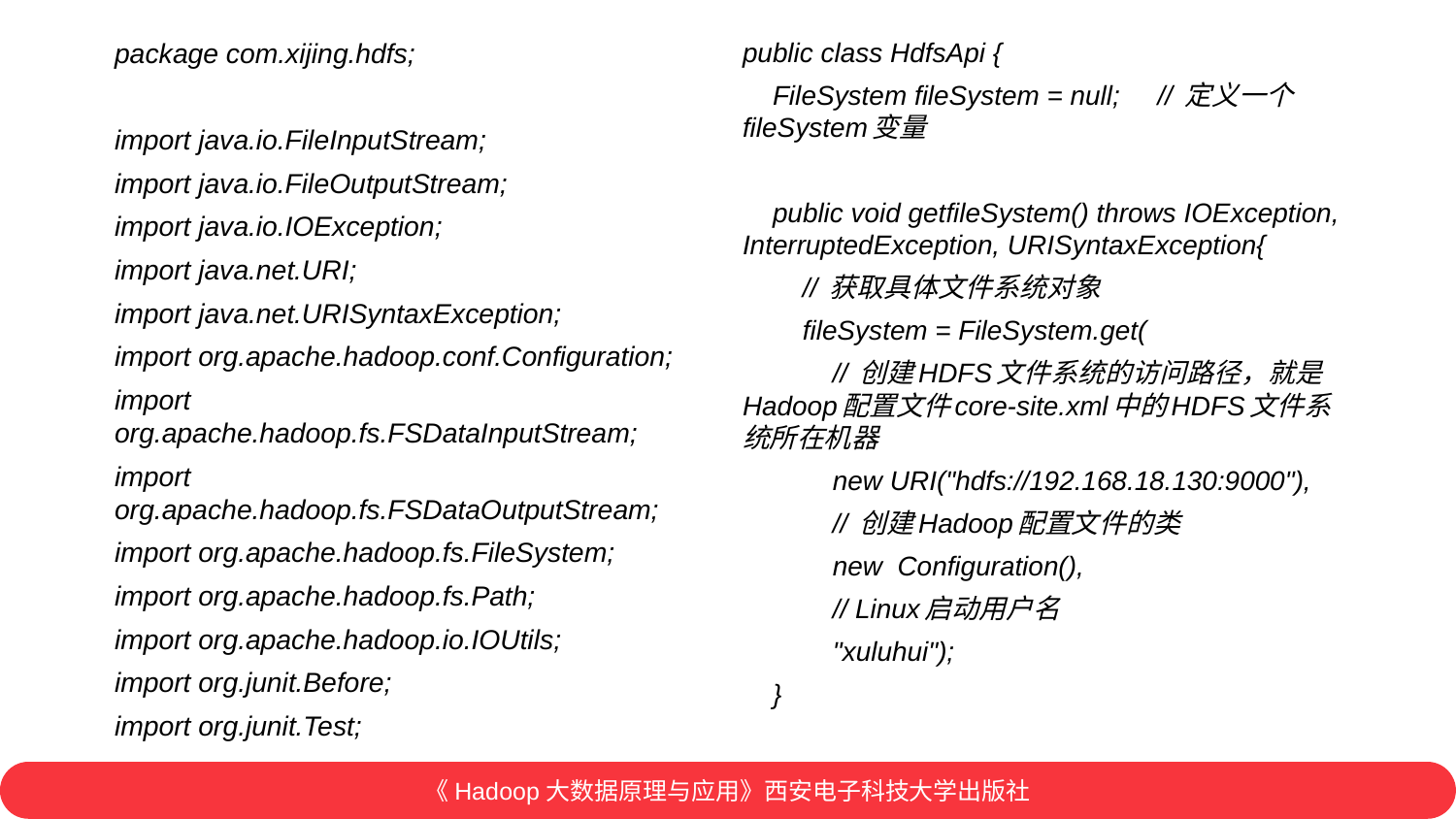

public class HdfsApi {
    FileSystem fileSystem = null;     // 定义一个fileSystem变量

    public void getfileSystem() throws IOException, InterruptedException, URISyntaxException{
        // 获取具体文件系统对象
        fileSystem = FileSystem.get(
            // 创建HDFS文件系统的访问路径，就是Hadoop配置文件core-site.xml中的HDFS文件系统所在机器
            new URI("hdfs://192.168.18.130:9000"),
            // 创建Hadoop配置文件的类
            new  Configuration(),
            // Linux启动用户名
            "xuluhui");
    }
package com.xijing.hdfs;

import java.io.FileInputStream;
import java.io.FileOutputStream;
import java.io.IOException;
import java.net.URI;
import java.net.URISyntaxException;
import org.apache.hadoop.conf.Configuration;
import org.apache.hadoop.fs.FSDataInputStream;
import org.apache.hadoop.fs.FSDataOutputStream;
import org.apache.hadoop.fs.FileSystem;
import org.apache.hadoop.fs.Path;
import org.apache.hadoop.io.IOUtils;
import org.junit.Before;
import org.junit.Test;